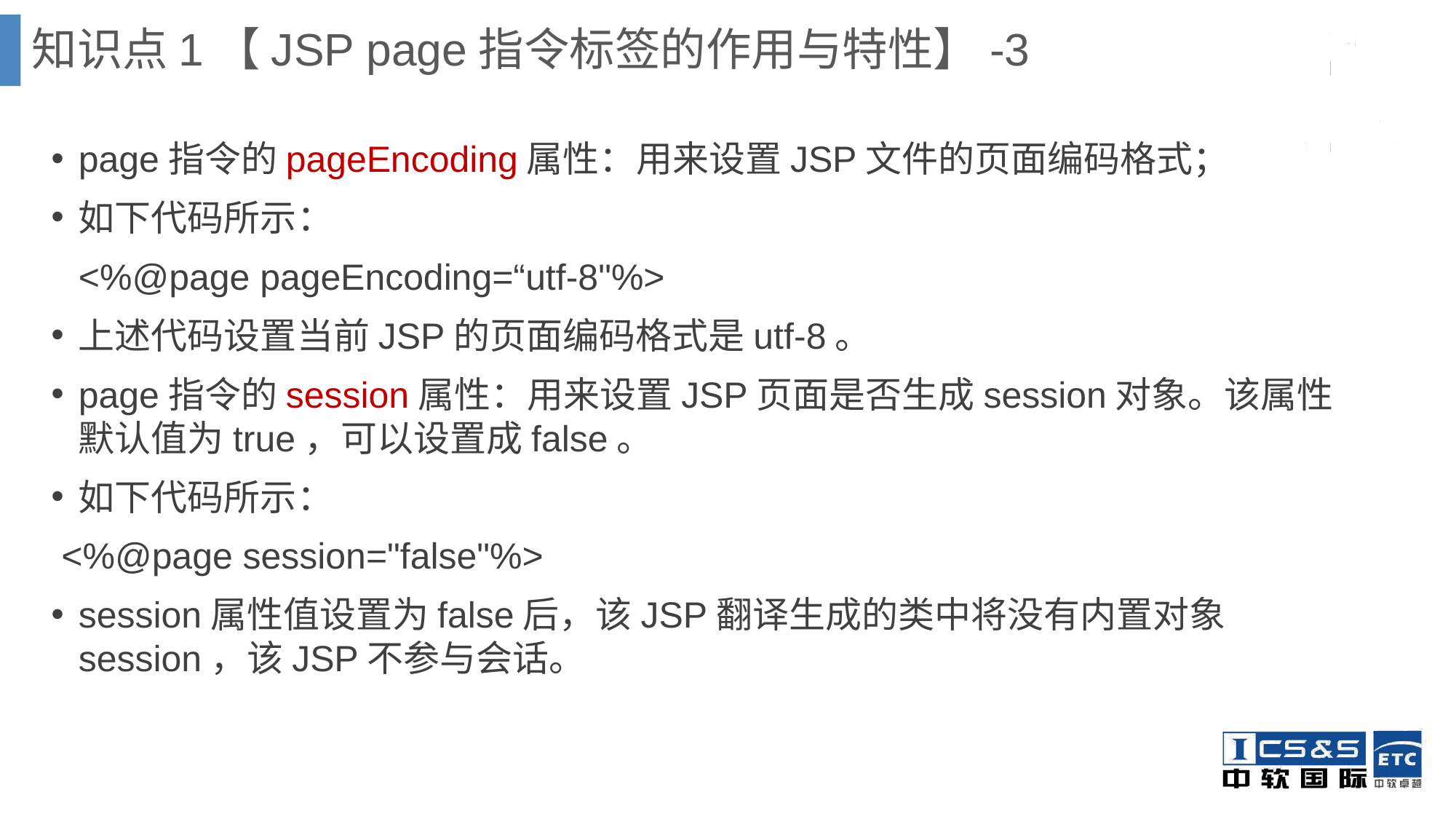

知识点1【JSP page指令标签的作用与特性】-3
page指令的pageEncoding属性：用来设置JSP文件的页面编码格式；
如下代码所示：
	<%@page pageEncoding=“utf-8"%>
上述代码设置当前JSP的页面编码格式是utf-8。
page指令的session属性：用来设置JSP页面是否生成session对象。该属性默认值为true，可以设置成false。
如下代码所示：
 <%@page session="false"%>
session属性值设置为false后，该JSP翻译生成的类中将没有内置对象session，该JSP不参与会话。